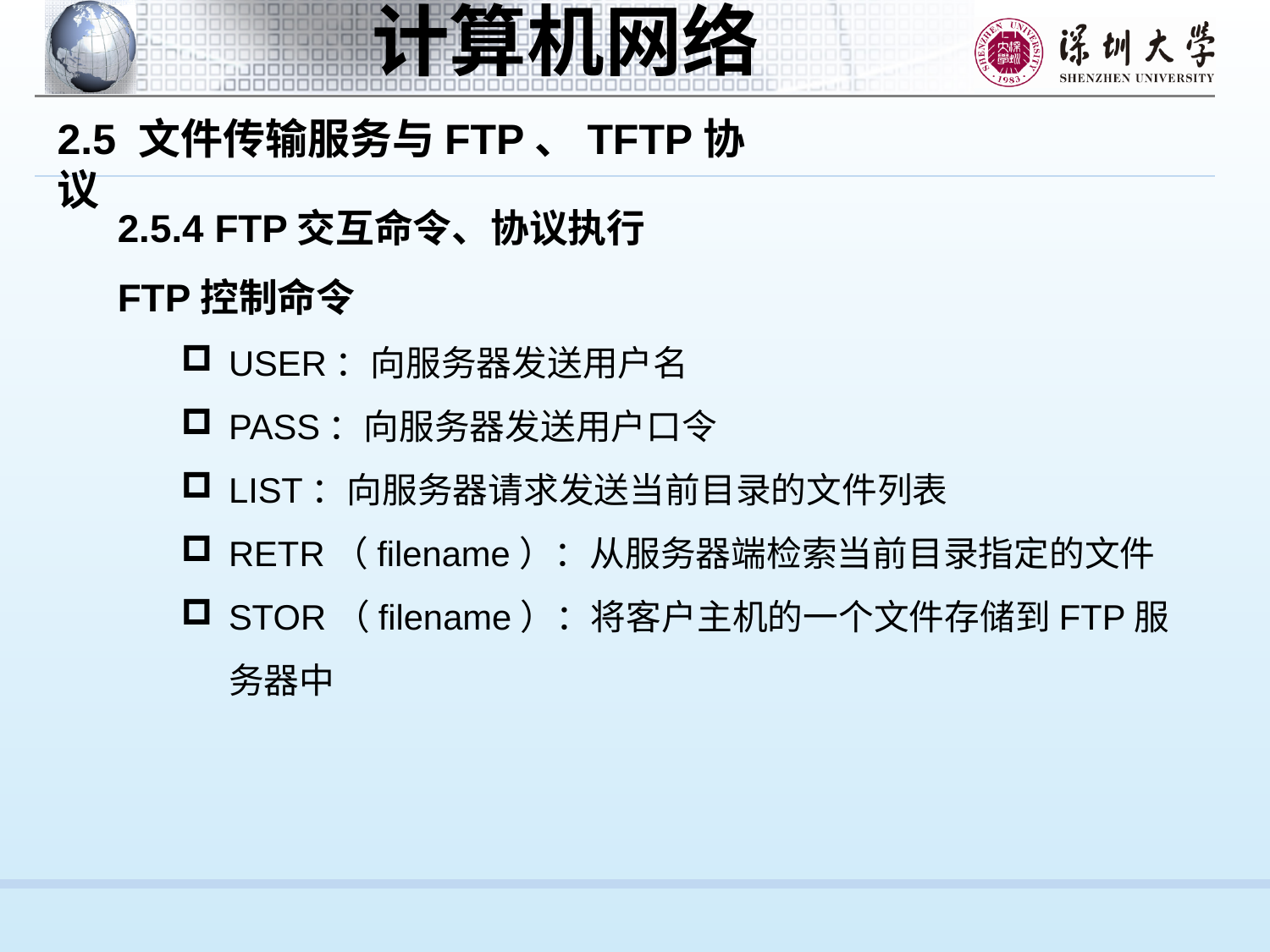

2.5 文件传输服务与FTP、TFTP协议
2.5.4 FTP交互命令、协议执行
FTP控制命令
USER：向服务器发送用户名
PASS：向服务器发送用户口令
LIST：向服务器请求发送当前目录的文件列表
RETR（filename）：从服务器端检索当前目录指定的文件
STOR（filename）：将客户主机的一个文件存储到FTP服务器中